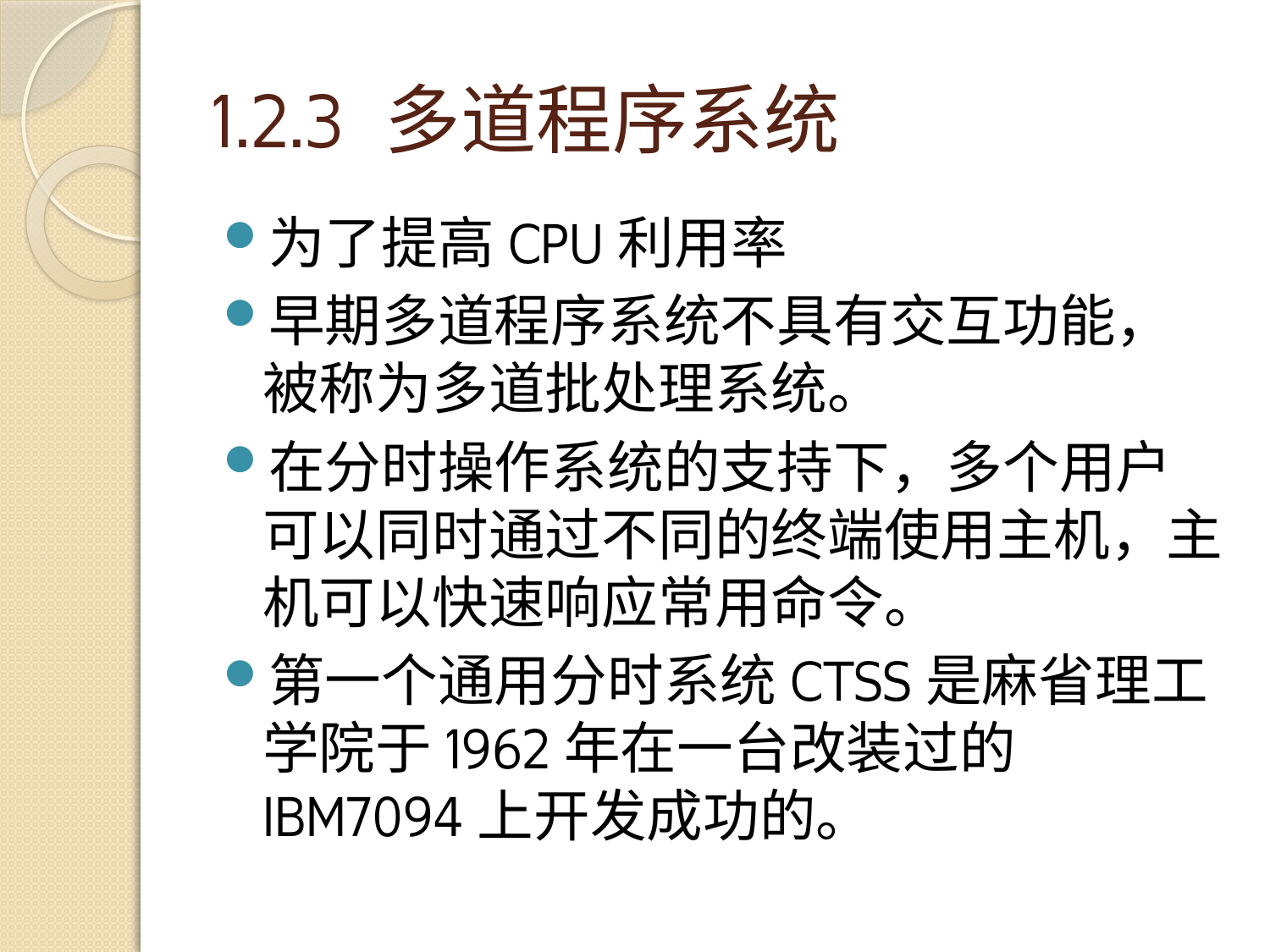

# 1.2.3 多道程序系统
为了提高CPU利用率
早期多道程序系统不具有交互功能，被称为多道批处理系统。
在分时操作系统的支持下，多个用户可以同时通过不同的终端使用主机，主机可以快速响应常用命令。
第一个通用分时系统CTSS是麻省理工学院于1962年在一台改装过的IBM7094上开发成功的。